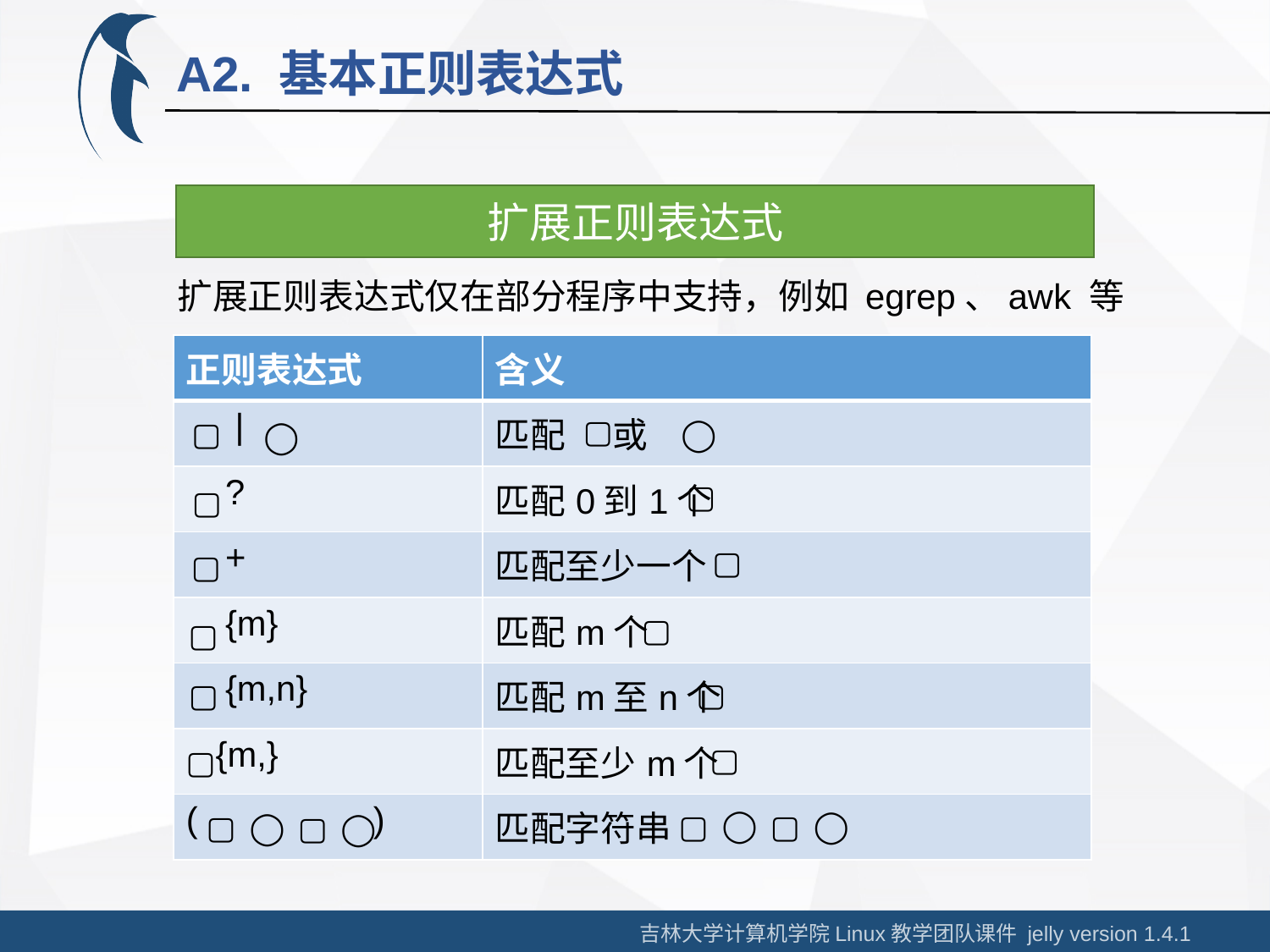

A2. 基本正则表达式
扩展正则表达式
扩展正则表达式仅在部分程序中支持，例如 egrep、awk 等
| 正则表达式 | 含义 |
| --- | --- |
| | | 匹配 或 |
| ? | 匹配0到1个 |
| + | 匹配至少一个 |
| {m} | 匹配m个 |
| {m,n} | 匹配m至n个 |
| {m,} | 匹配至少m个 |
| ( ) | 匹配字符串 |
▢
◯
▢
◯
▢
▢
▢
▢
▢
▢
▢
▢
▢
▢
◯
◯
▢
▢
▢
◯
▢
◯